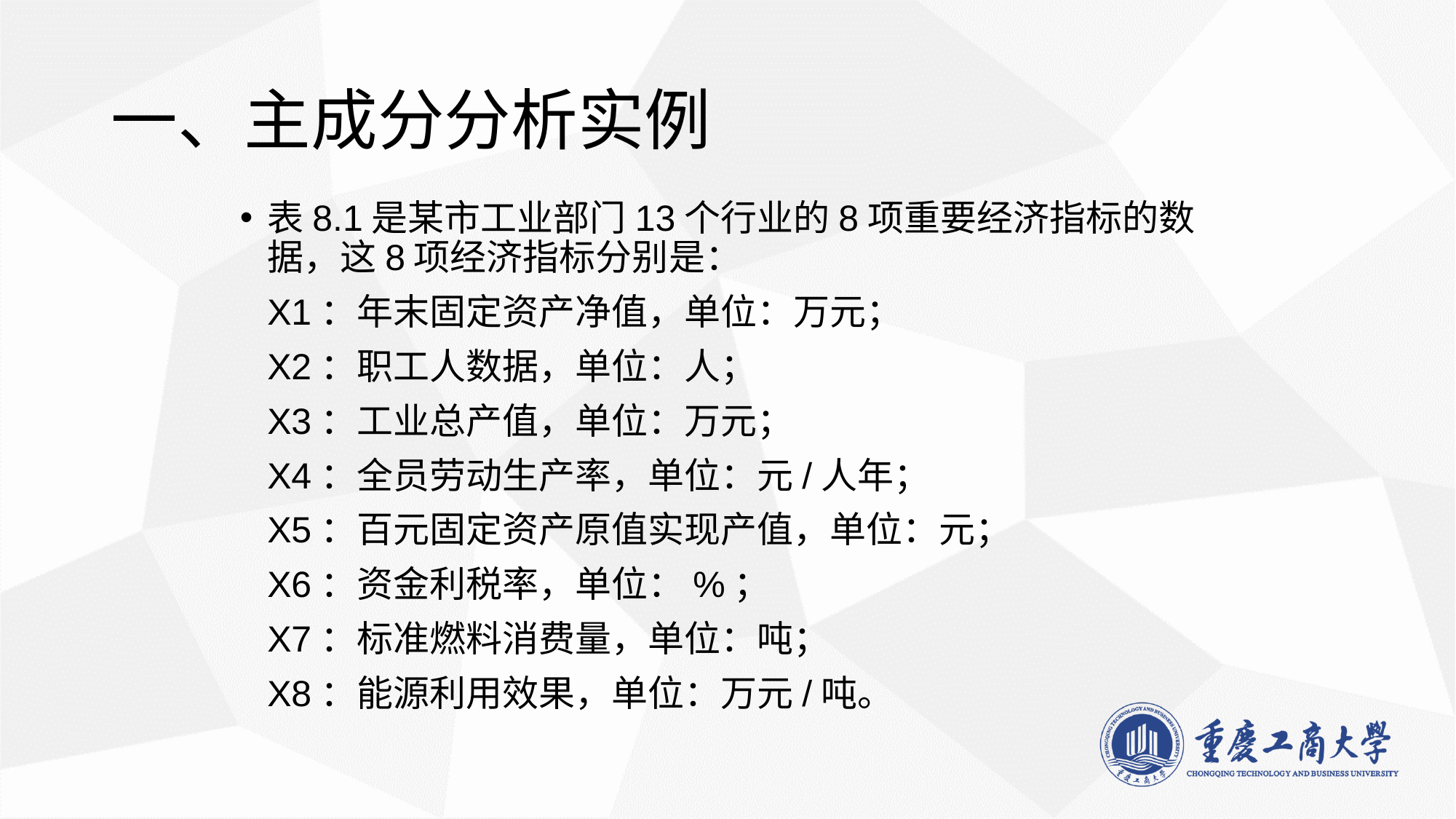

# 一、主成分分析实例
表8.1是某市工业部门13个行业的8项重要经济指标的数据，这8项经济指标分别是：
	X1：年末固定资产净值，单位：万元；
	X2：职工人数据，单位：人；
	X3：工业总产值，单位：万元；
	X4：全员劳动生产率，单位：元/人年；
	X5：百元固定资产原值实现产值，单位：元；
	X6：资金利税率，单位：%；
	X7：标准燃料消费量，单位：吨；
	X8：能源利用效果，单位：万元/吨。